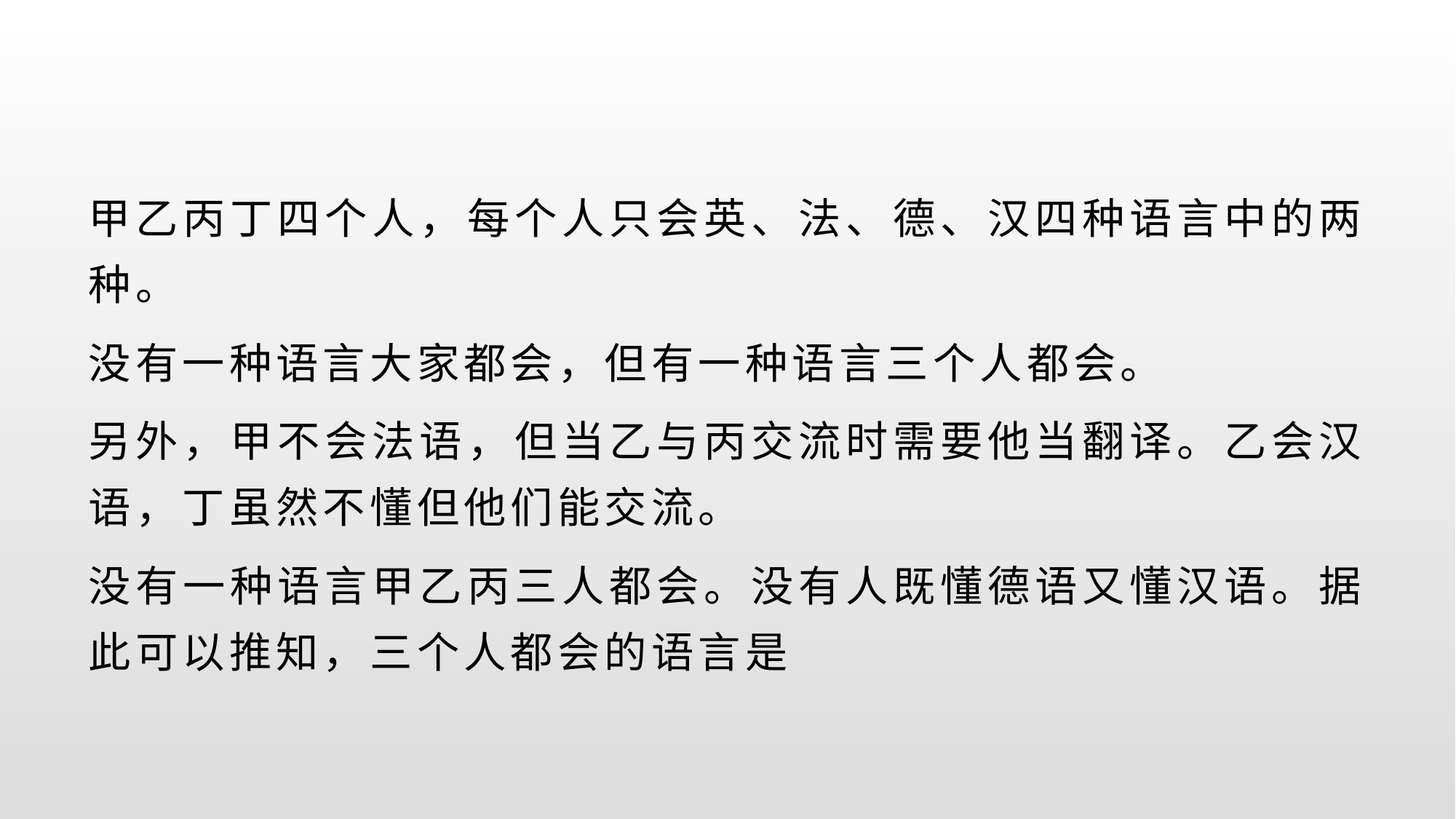

甲乙丙丁四个人，每个人只会英、法、德、汉四种语言中的两种。
没有一种语言大家都会，但有一种语言三个人都会。
另外，甲不会法语，但当乙与丙交流时需要他当翻译。乙会汉语，丁虽然不懂但他们能交流。
没有一种语言甲乙丙三人都会。没有人既懂德语又懂汉语。据此可以推知，三个人都会的语言是